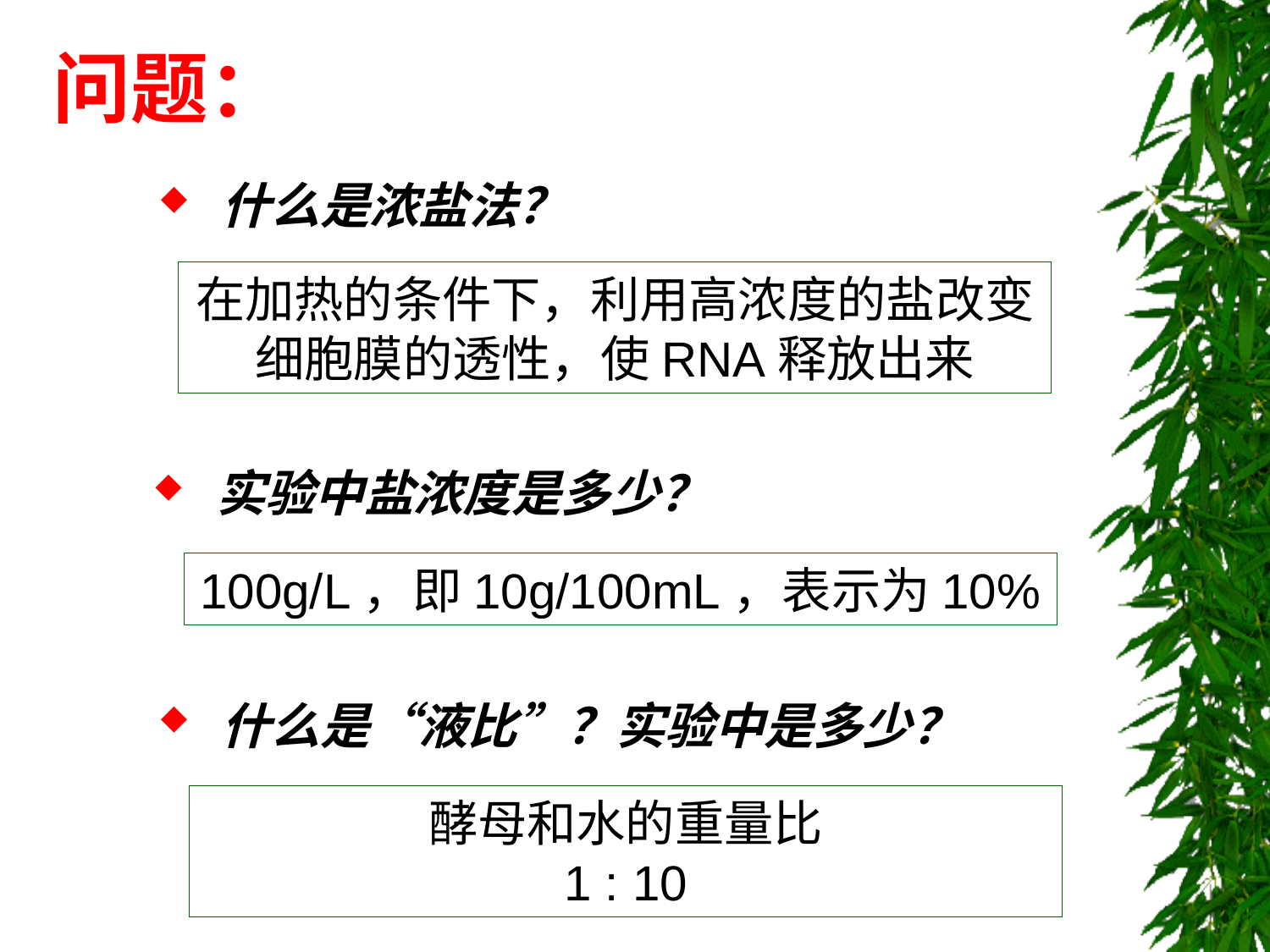

问题：
什么是浓盐法？
在加热的条件下，利用高浓度的盐改变细胞膜的透性，使RNA释放出来
实验中盐浓度是多少？
100g/L，即10g/100mL，表示为10%
什么是“液比”？实验中是多少？
酵母和水的重量比
1 : 10